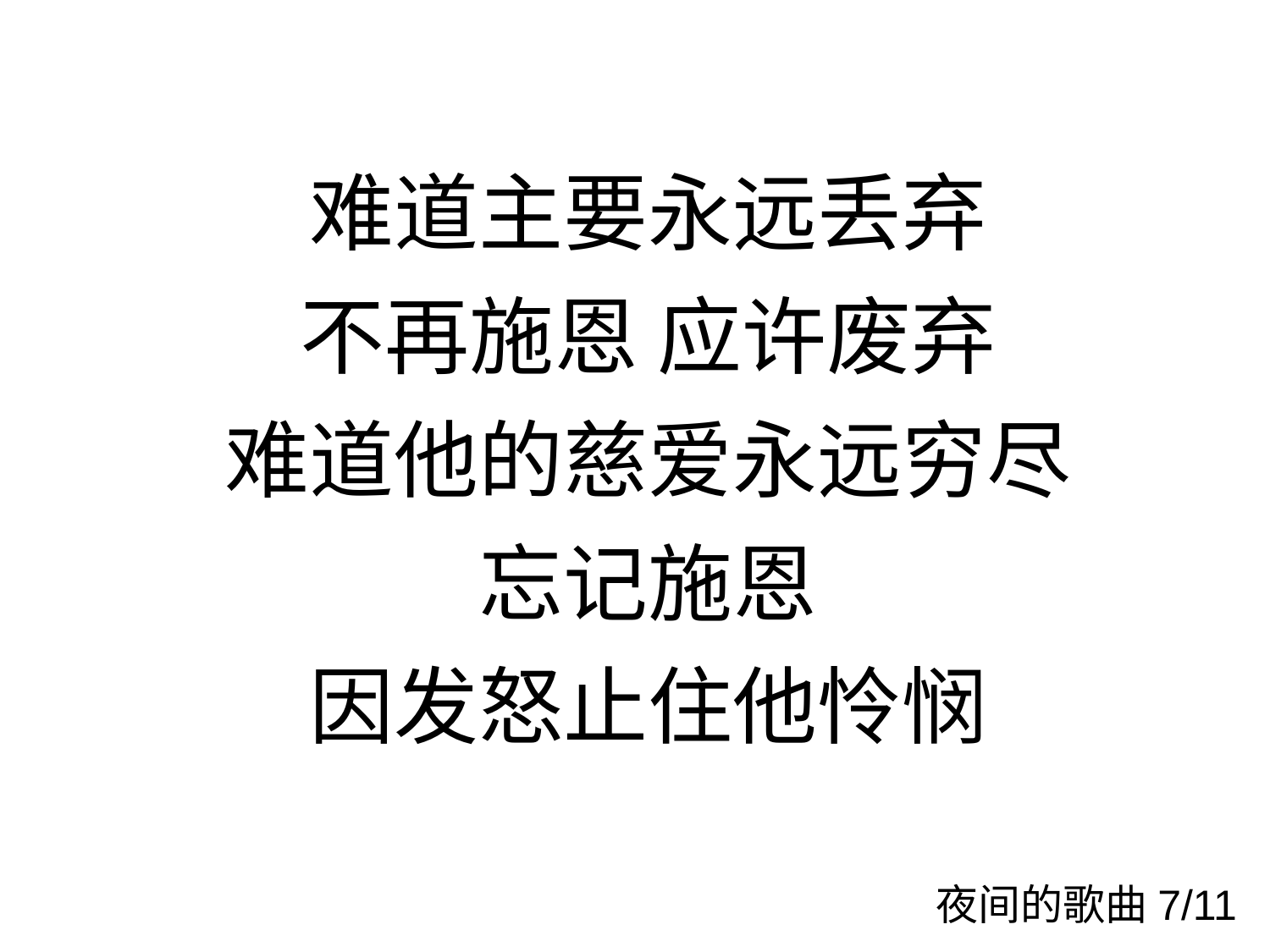

难道主要永远丢弃
不再施恩 应许废弃
难道他的慈爱永远穷尽
忘记施恩
因发怒止住他怜悯
夜间的歌曲7/11